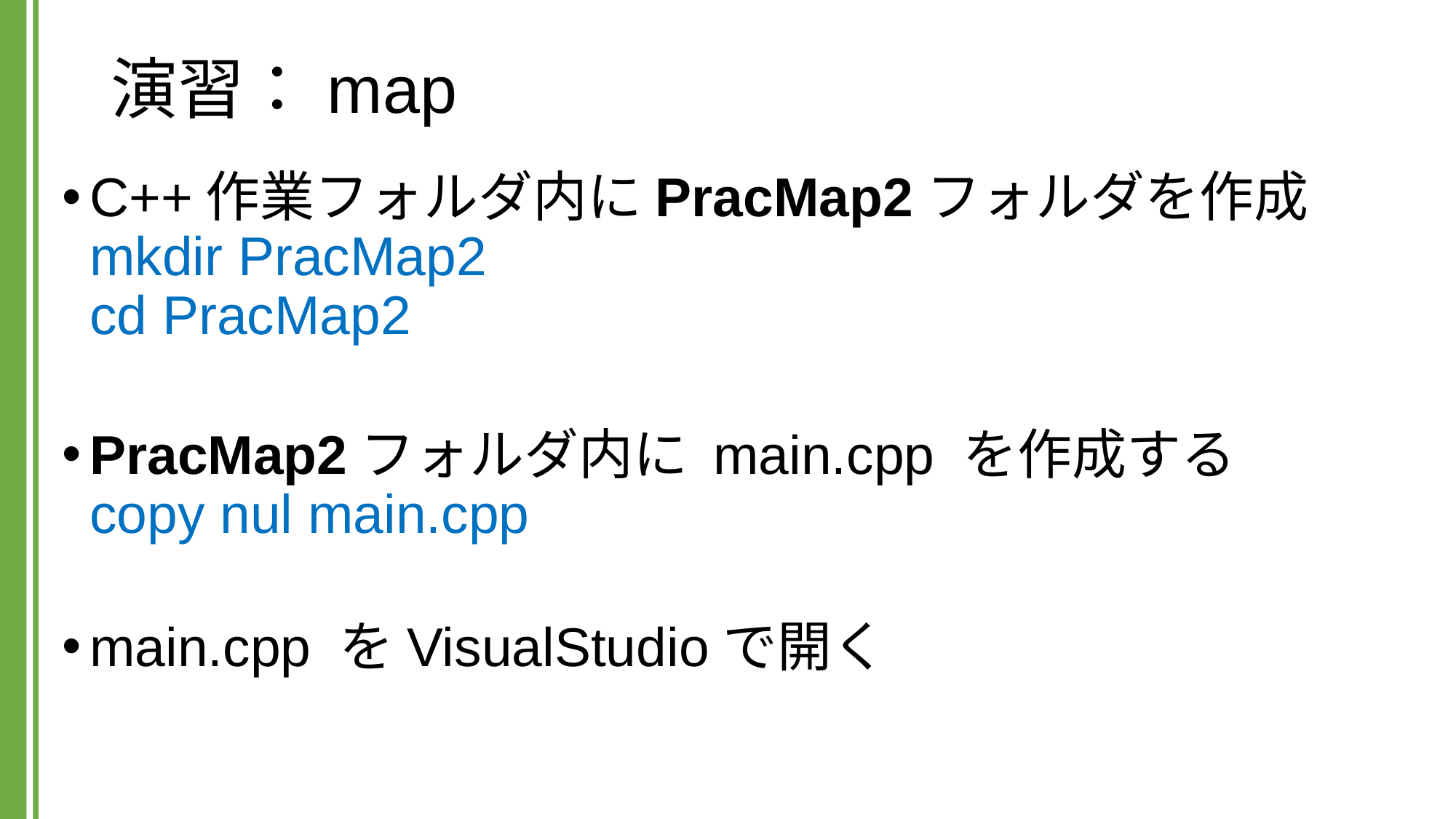

# 演習：map
C++作業フォルダ内にPracMap2フォルダを作成
mkdir PracMap2
cd PracMap2
PracMap2フォルダ内に main.cpp を作成する
copy nul main.cpp
main.cpp をVisualStudioで開く